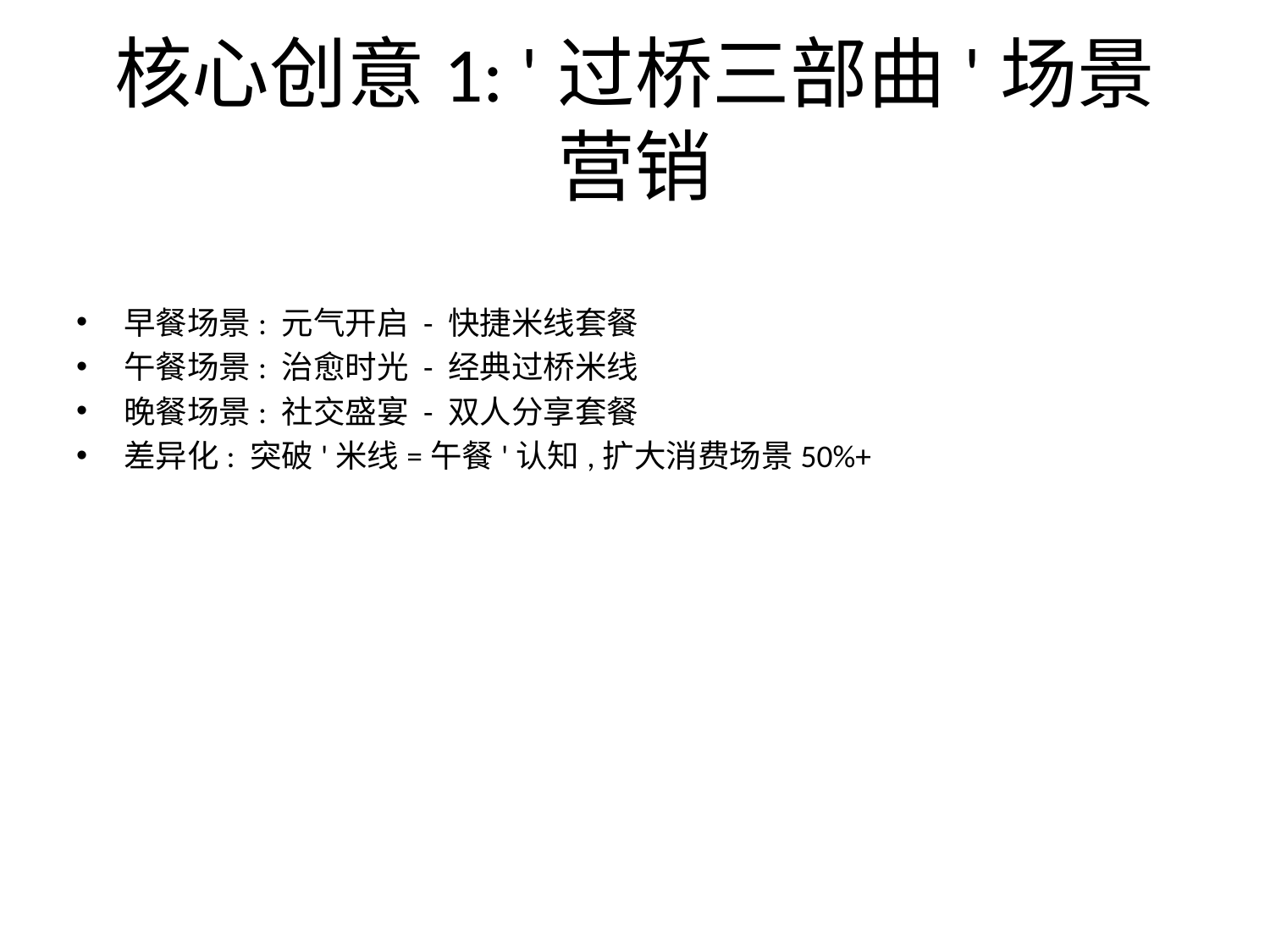

# 核心创意1: '过桥三部曲'场景营销

早餐场景: 元气开启 - 快捷米线套餐
午餐场景: 治愈时光 - 经典过桥米线
晚餐场景: 社交盛宴 - 双人分享套餐
差异化: 突破'米线=午餐'认知,扩大消费场景50%+